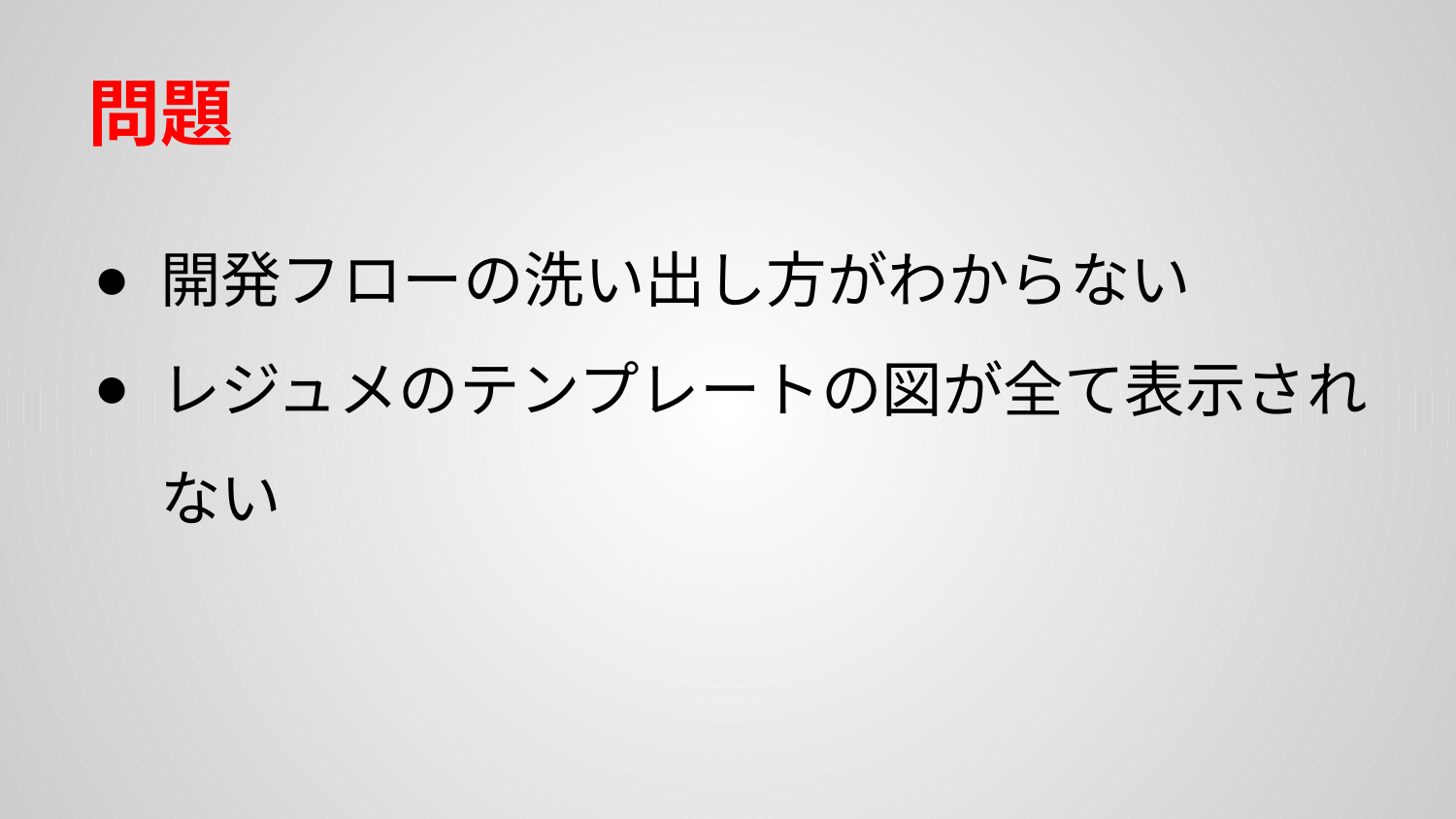

# 問題
開発フローの洗い出し方がわからない
レジュメのテンプレートの図が全て表示されない